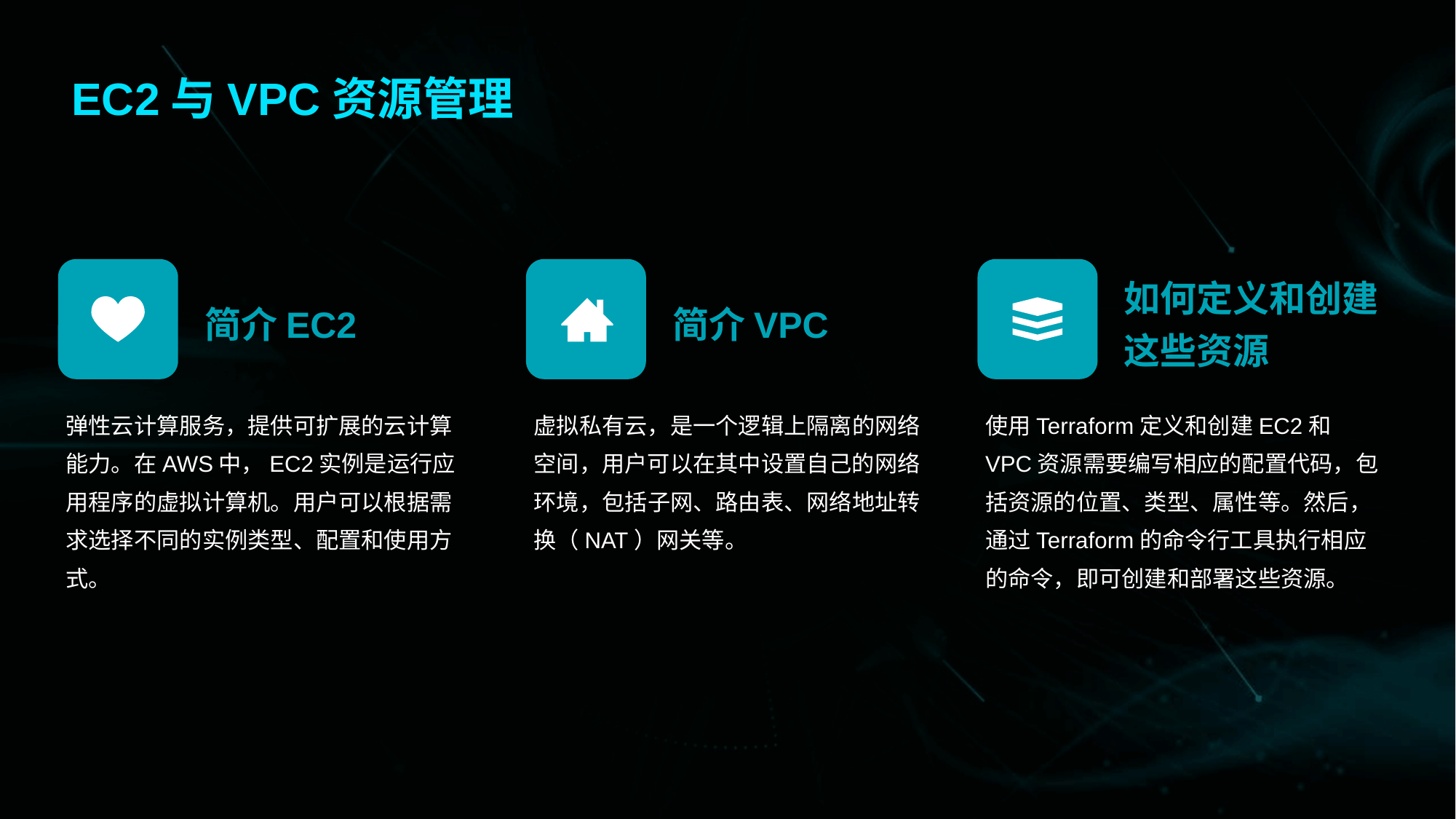

EC2与VPC资源管理
简介EC2
简介VPC
如何定义和创建这些资源

弹性云计算服务，提供可扩展的云计算能力。在AWS中，EC2实例是运行应用程序的虚拟计算机。用户可以根据需求选择不同的实例类型、配置和使用方式。
虚拟私有云，是一个逻辑上隔离的网络空间，用户可以在其中设置自己的网络环境，包括子网、路由表、网络地址转换（NAT）网关等。
使用Terraform定义和创建EC2和VPC资源需要编写相应的配置代码，包括资源的位置、类型、属性等。然后，通过Terraform的命令行工具执行相应的命令，即可创建和部署这些资源。